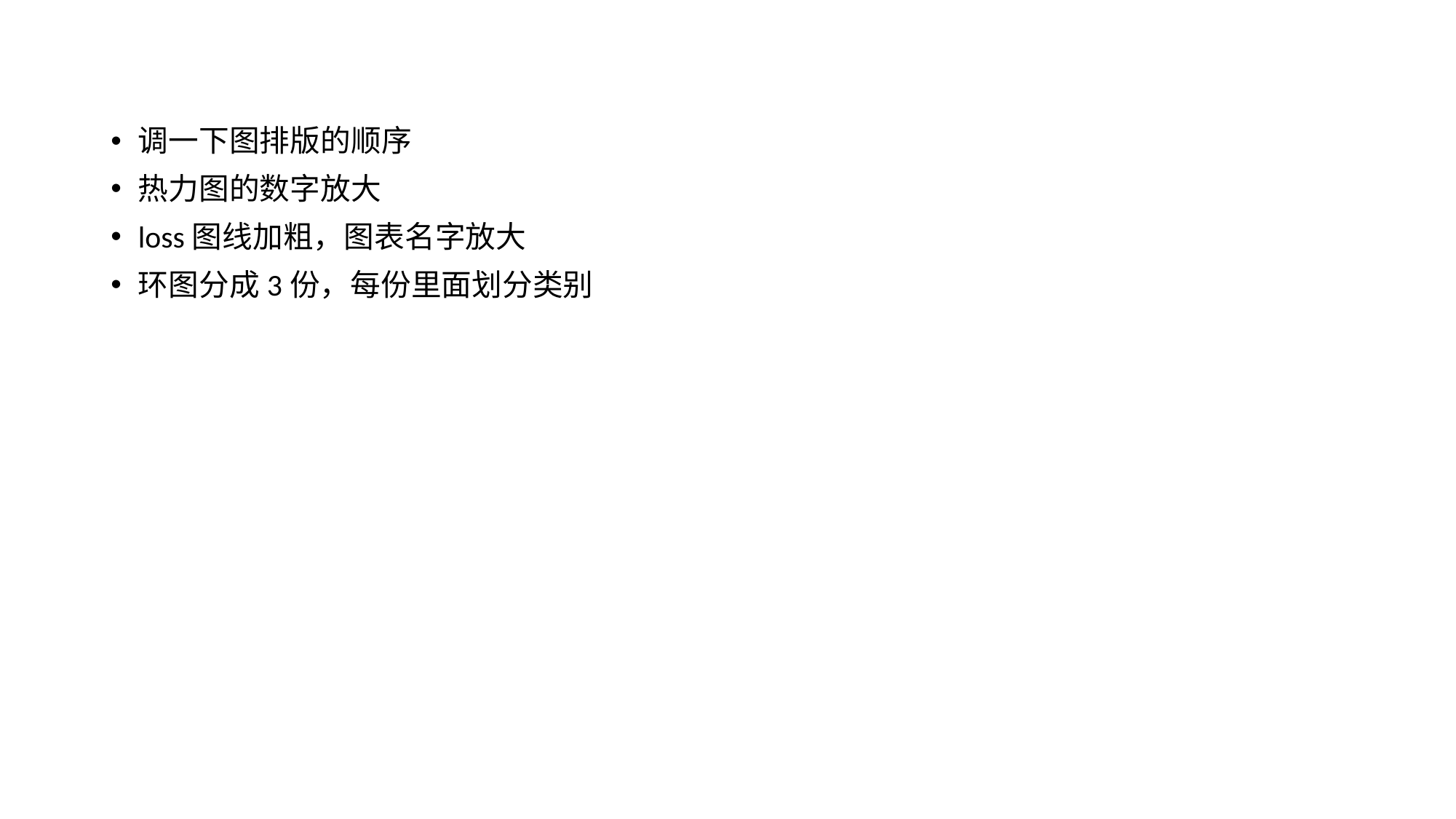

调一下图排版的顺序
热力图的数字放大
loss图线加粗，图表名字放大
环图分成3份，每份里面划分类别